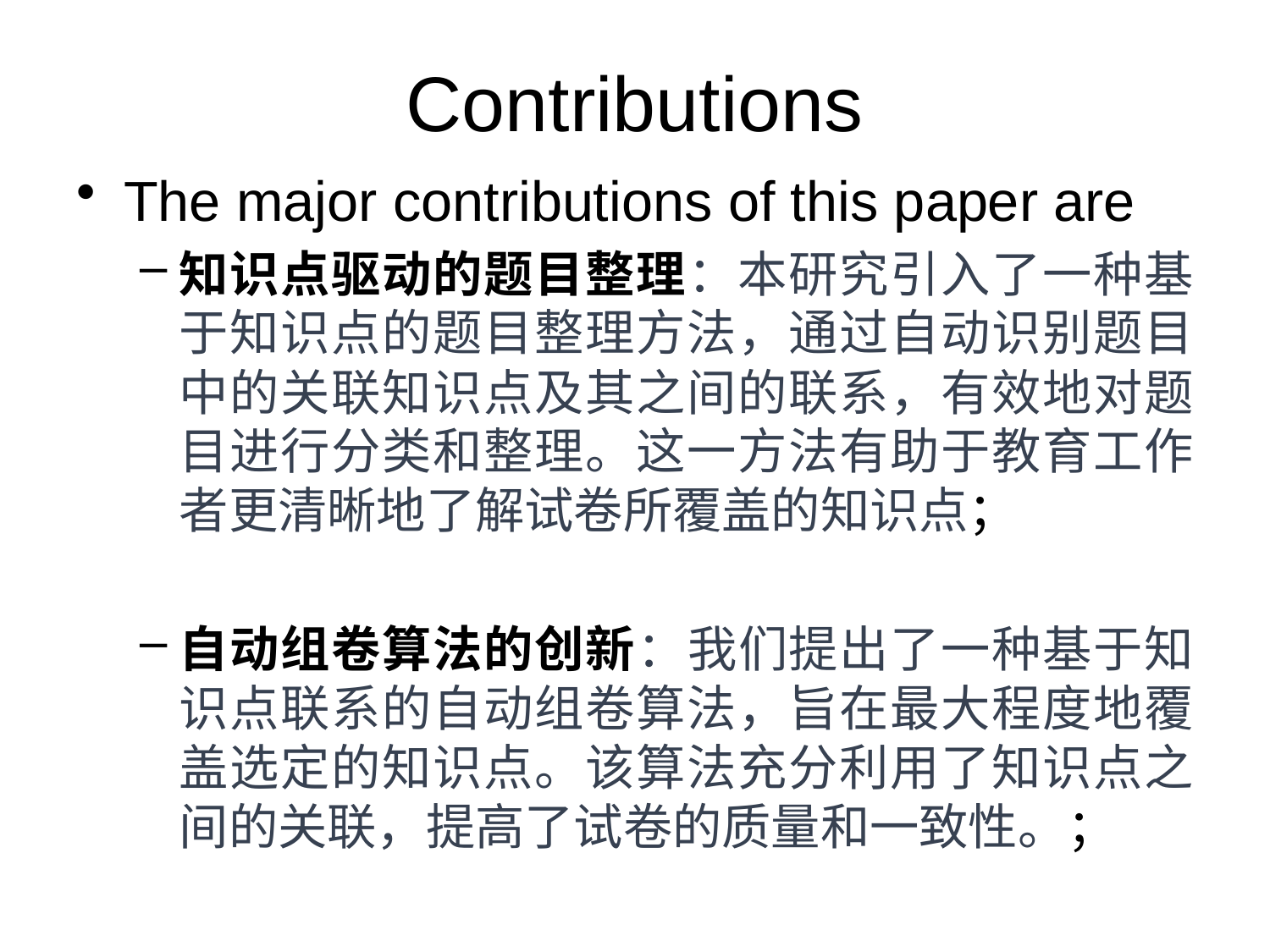

# Contributions
The major contributions of this paper are
知识点驱动的题目整理：本研究引入了一种基于知识点的题目整理方法，通过自动识别题目中的关联知识点及其之间的联系，有效地对题目进行分类和整理。这一方法有助于教育工作者更清晰地了解试卷所覆盖的知识点；

自动组卷算法的创新：我们提出了一种基于知识点联系的自动组卷算法，旨在最大程度地覆盖选定的知识点。该算法充分利用了知识点之间的关联，提高了试卷的质量和一致性。；